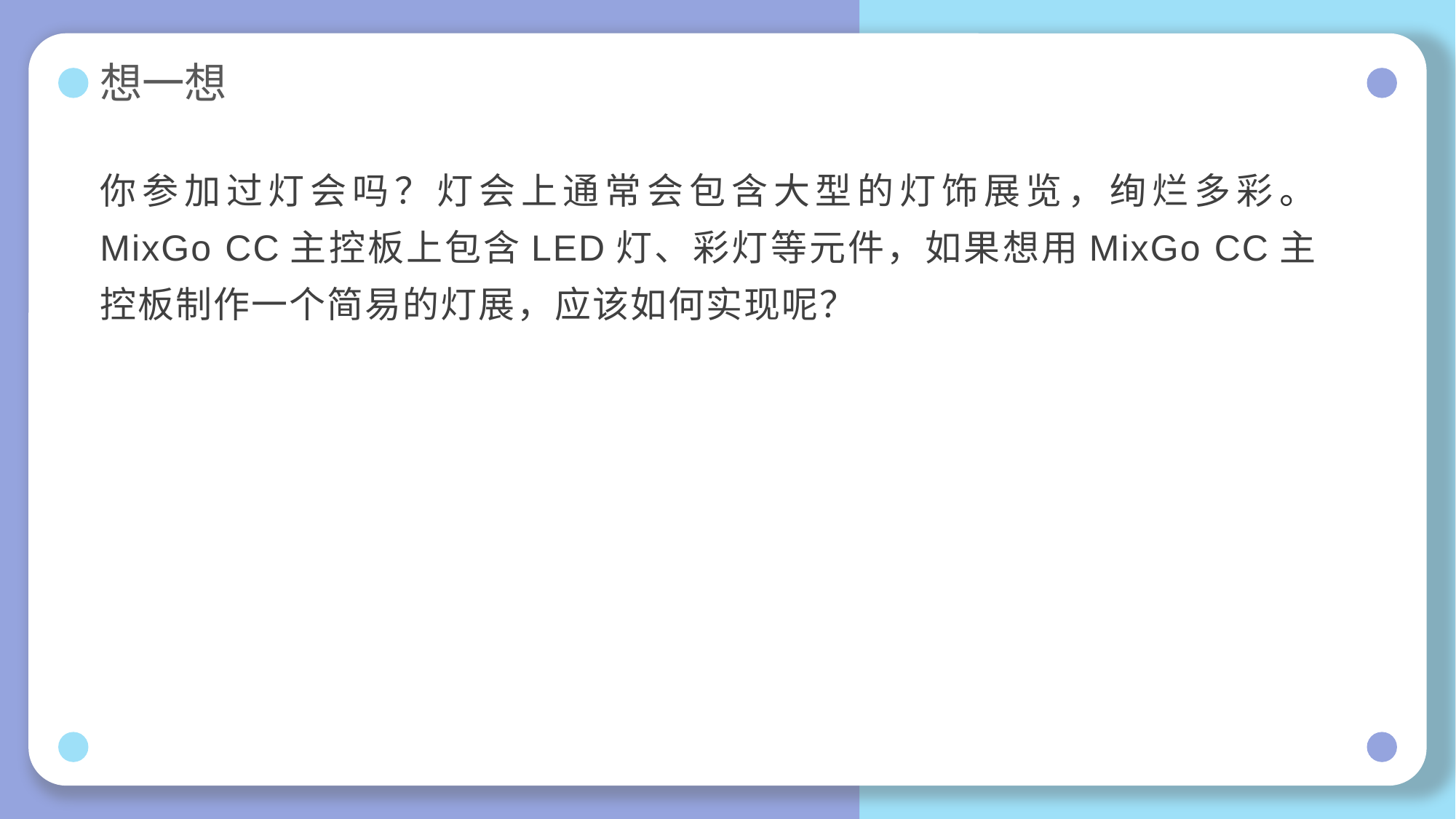

# 想一想
你参加过灯会吗？灯会上通常会包含大型的灯饰展览，绚烂多彩。 MixGo CC主控板上包含LED灯、彩灯等元件，如果想用MixGo CC主控板制作一个简易的灯展，应该如何实现呢？